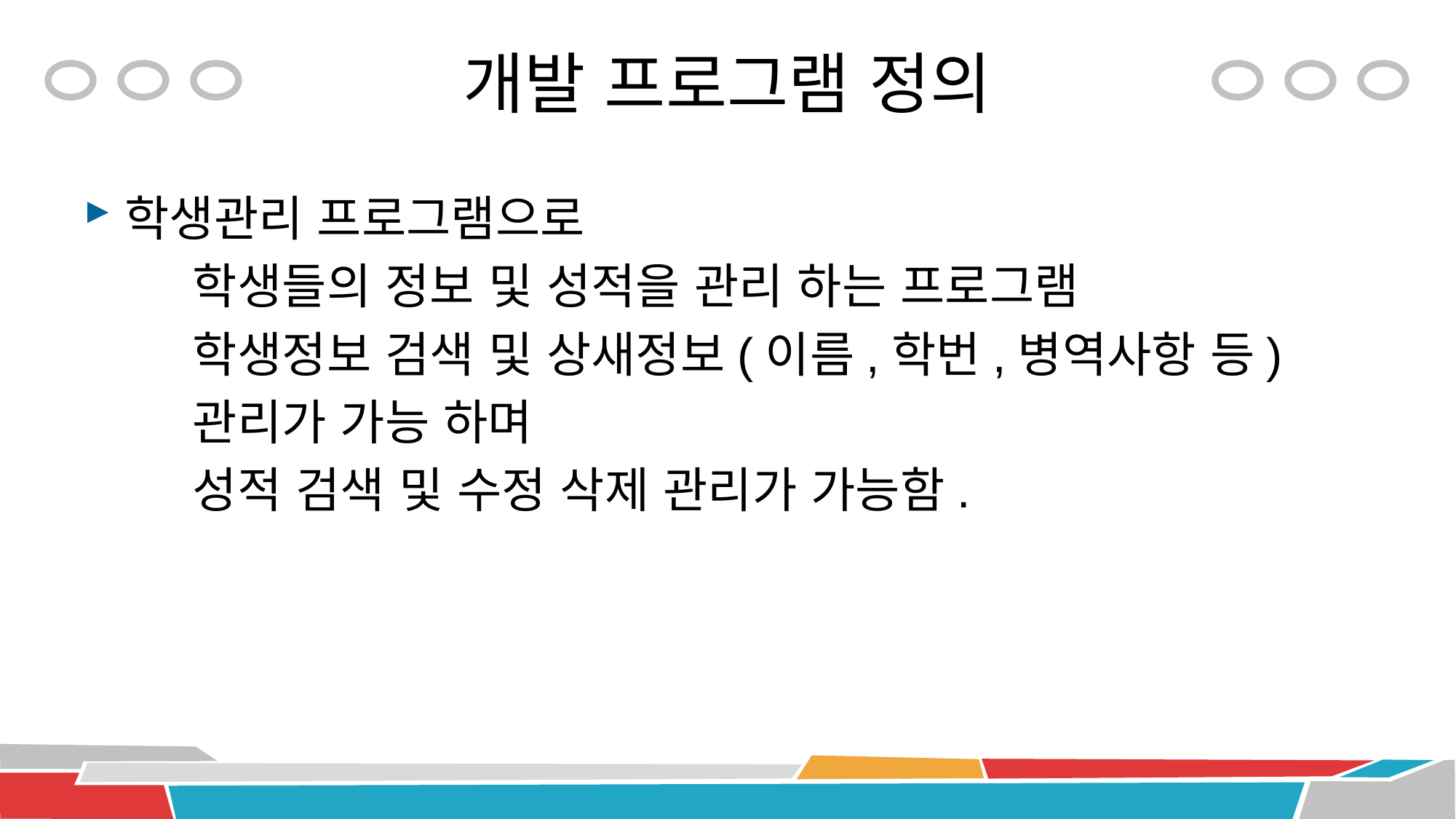

# 개발 프로그램 정의
학생관리 프로그램으로
	학생들의 정보 및 성적을 관리 하는 프로그램
	학생정보 검색 및 상새정보(이름,학번,병역사항 등)
	관리가 가능 하며
	성적 검색 및 수정 삭제 관리가 가능함.